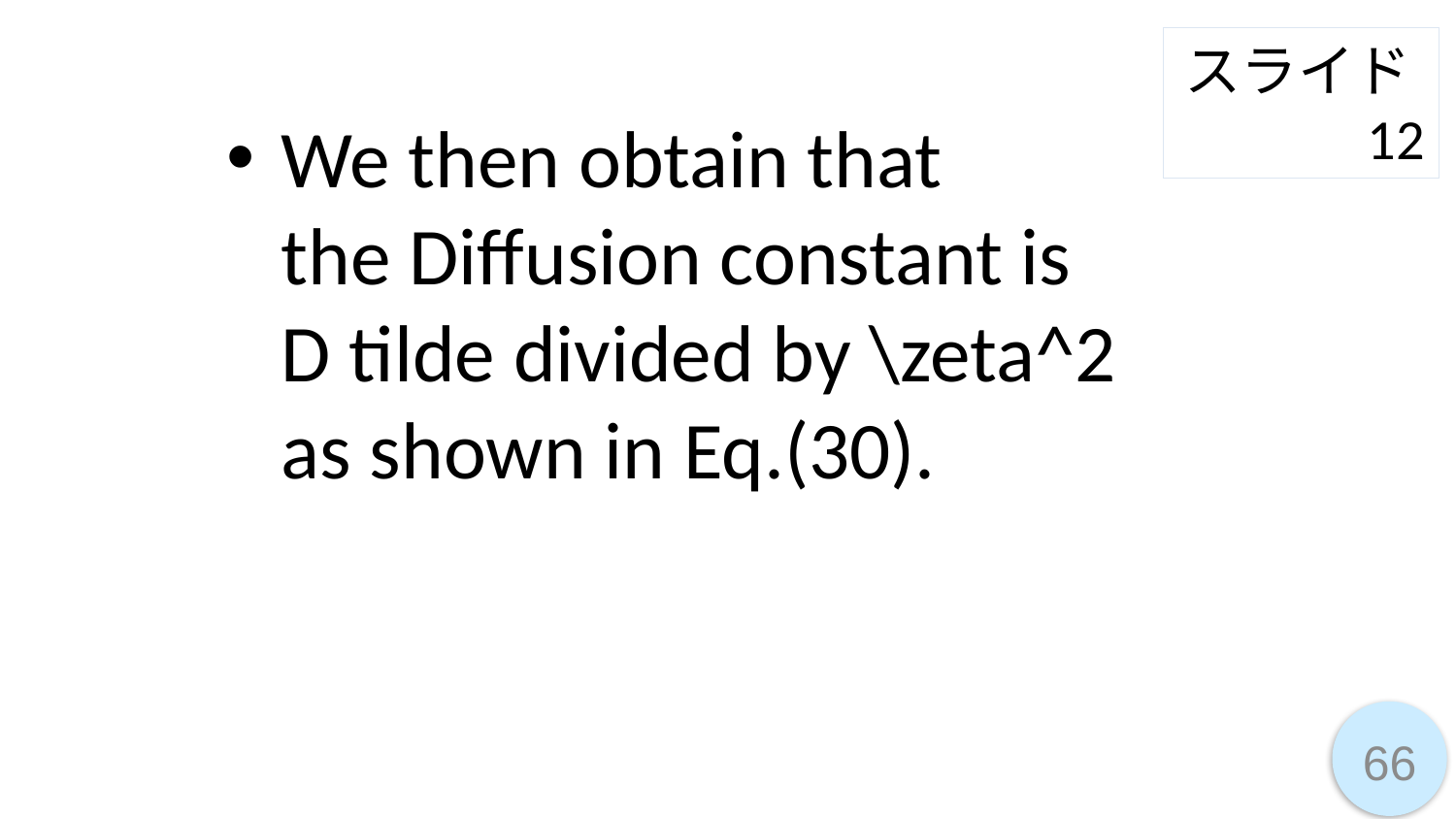

スライド12
We then obtain that
the Diffusion constant is
D tilde divided by \zeta^2 as shown in Eq.(30).
66